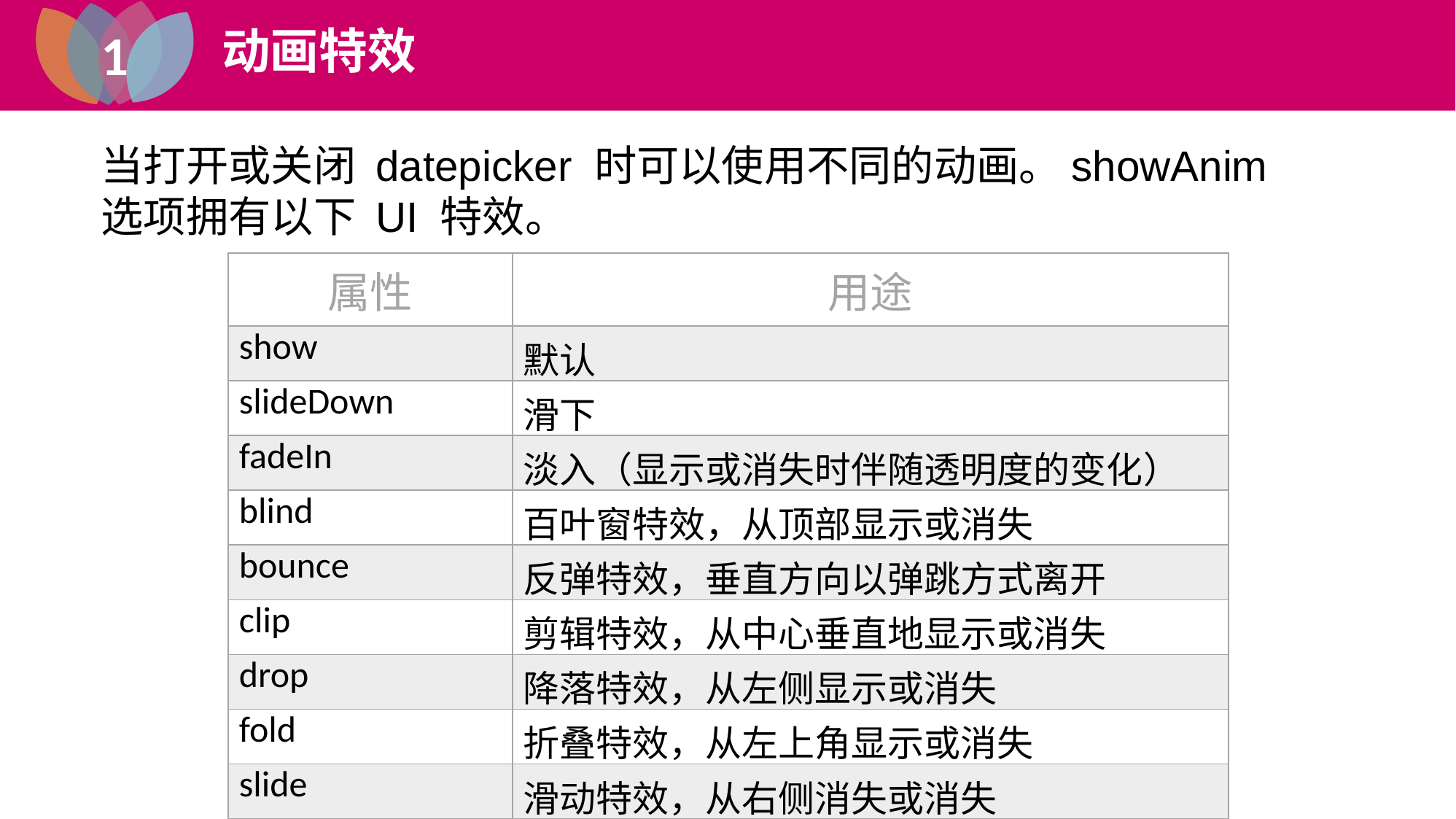

1
动画特效
jQuery UI
当打开或关闭 datepicker 时可以使用不同的动画。showAnim选项拥有以下 UI 特效。
| 属性 | 用途 |
| --- | --- |
| show | 默认 |
| slideDown | 滑下 |
| fadeIn | 淡入（显示或消失时伴随透明度的变化） |
| blind | 百叶窗特效，从顶部显示或消失 |
| bounce | 反弹特效，垂直方向以弹跳方式离开 |
| clip | 剪辑特效，从中心垂直地显示或消失 |
| drop | 降落特效，从左侧显示或消失 |
| fold | 折叠特效，从左上角显示或消失 |
| slide | 滑动特效，从右侧消失或消失 |